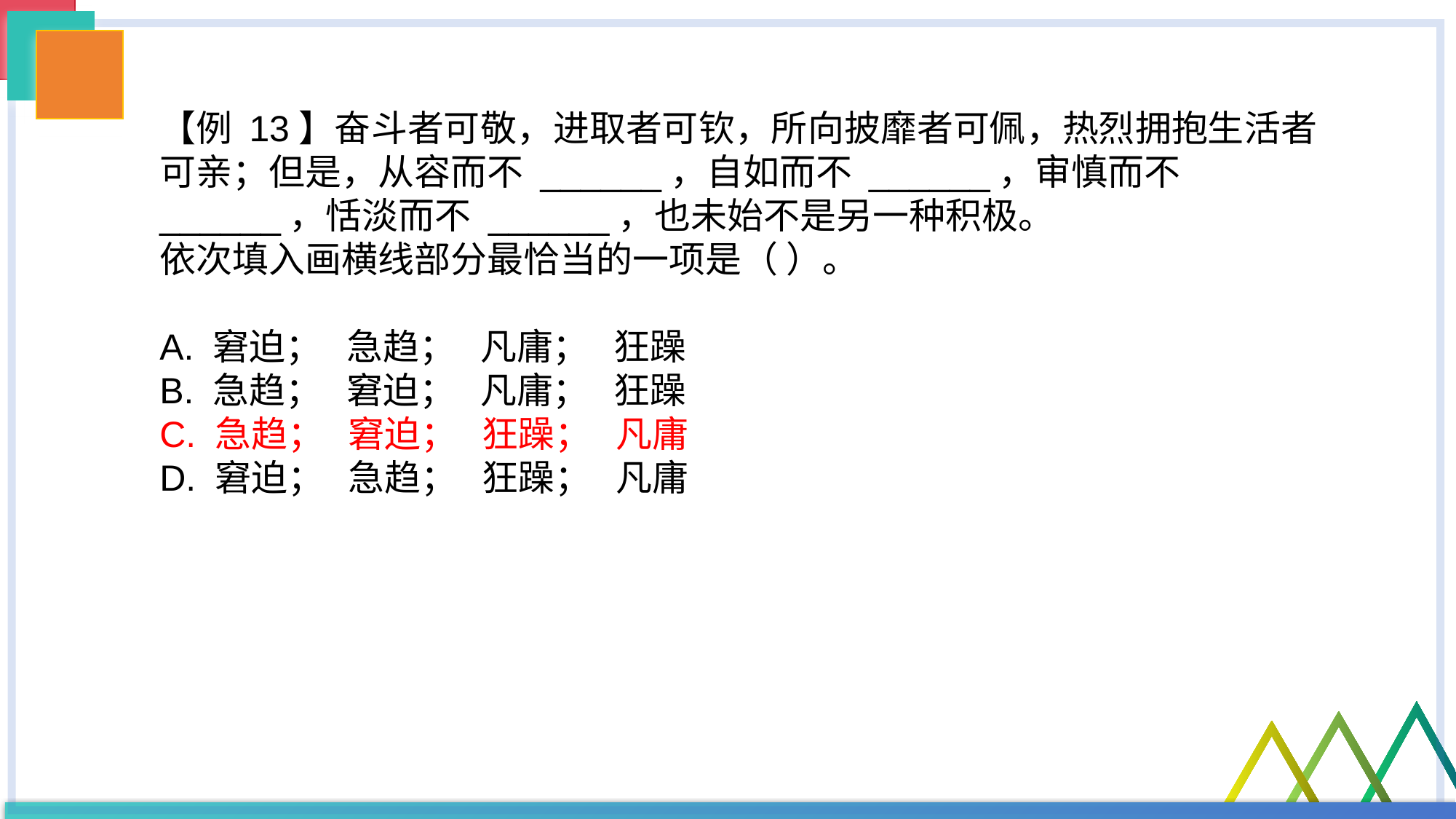

【例 13】奋斗者可敬，进取者可钦，所向披靡者可佩，热烈拥抱生活者可亲；但是，从容而不 ______，自如而不 ______，审慎而不 ______，恬淡而不 ______，也未始不是另一种积极。
依次填入画横线部分最恰当的一项是（ ）。

A. 窘迫；   急趋；   凡庸；   狂躁
B. 急趋；   窘迫；   凡庸；   狂躁
C. 急趋；   窘迫；   狂躁；   凡庸
D. 窘迫；   急趋；   狂躁；   凡庸